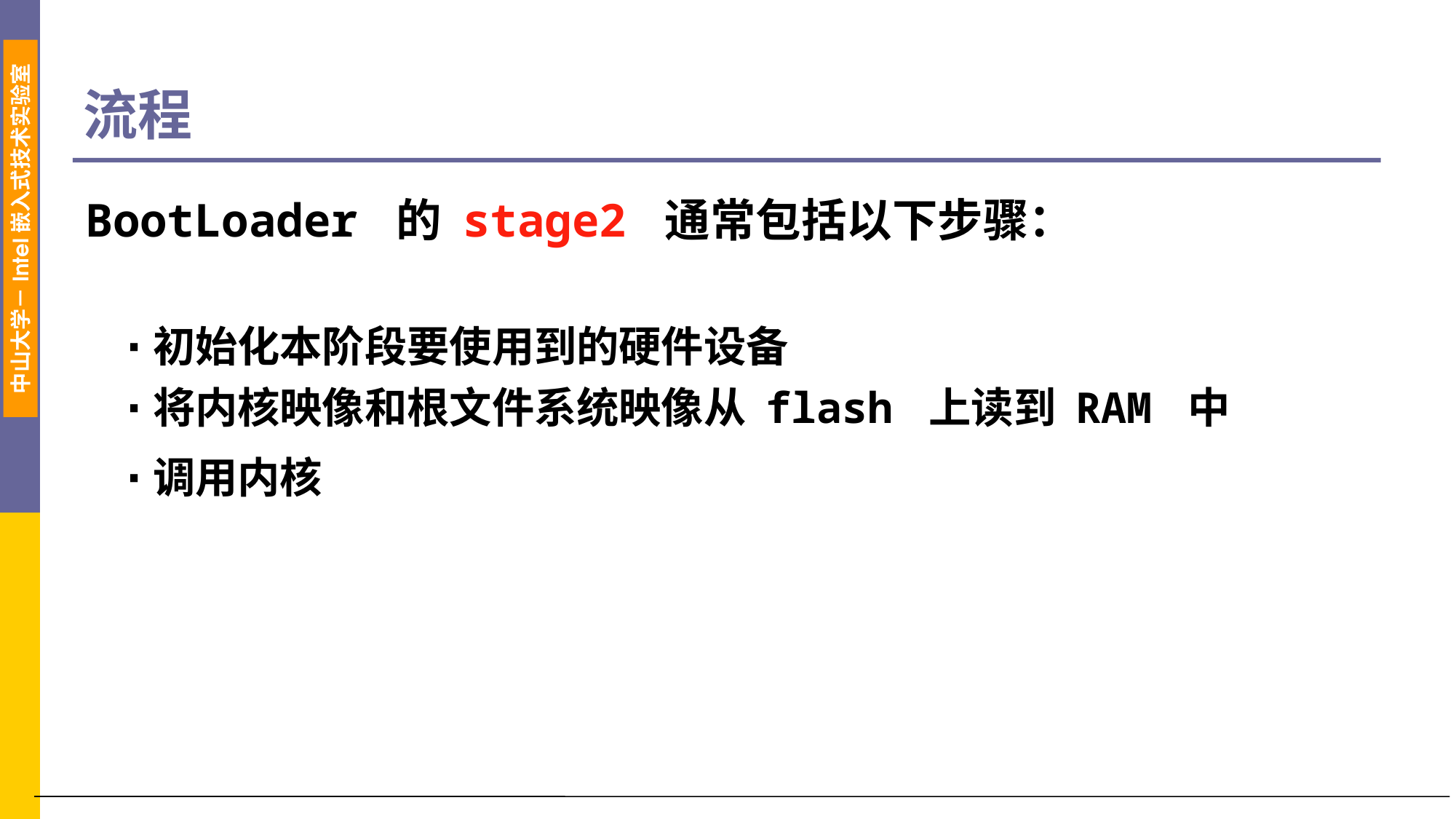

# 流程
BootLoader 的 stage2 通常包括以下步骤：

	·初始化本阶段要使用到的硬件设备
·将内核映像和根文件系统映像从 flash 上读到 RAM 中
	·调用内核